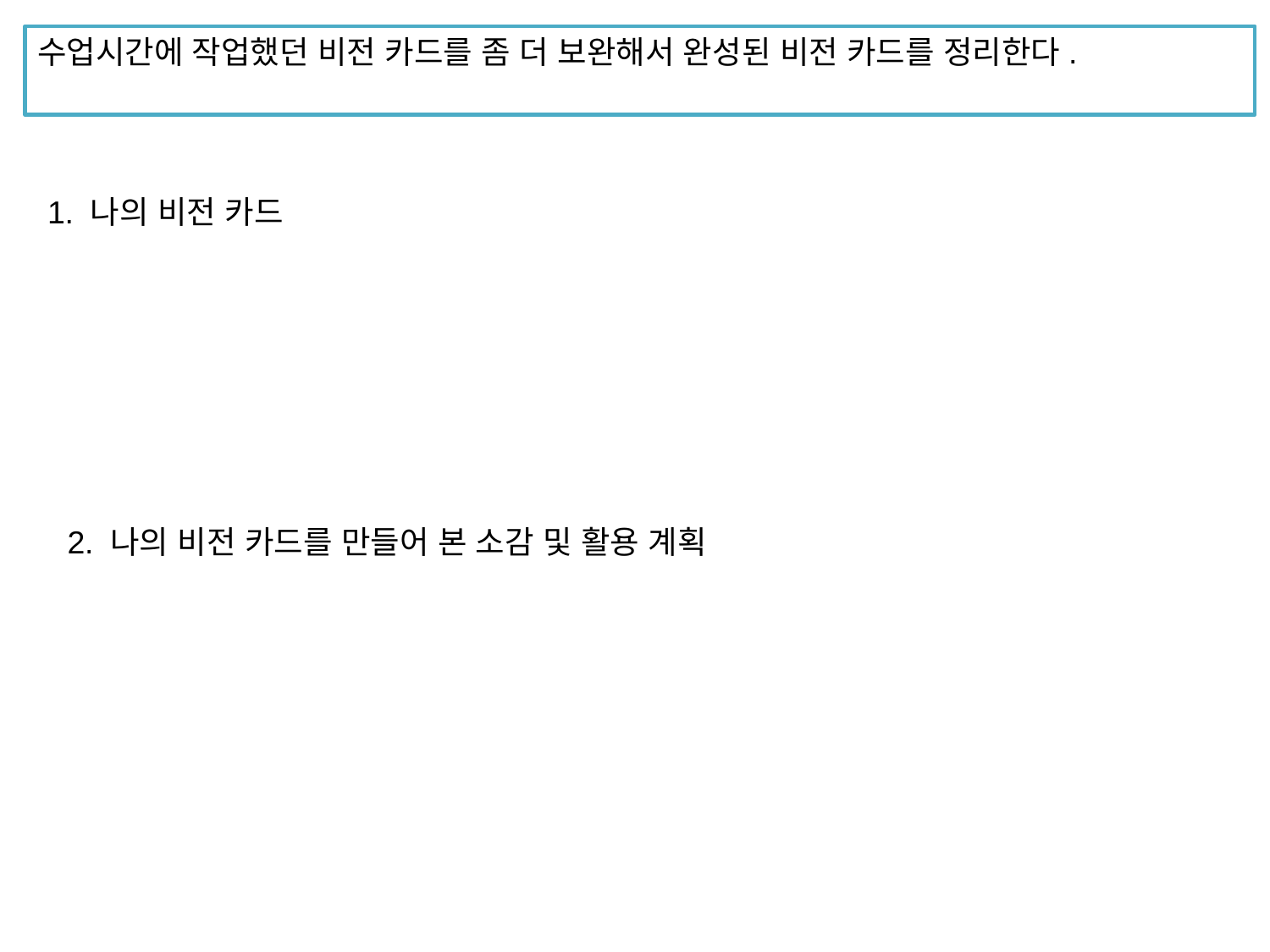

수업시간에 작업했던 비전 카드를 좀 더 보완해서 완성된 비전 카드를 정리한다.

1. 나의 비전 카드
2. 나의 비전 카드를 만들어 본 소감 및 활용 계획